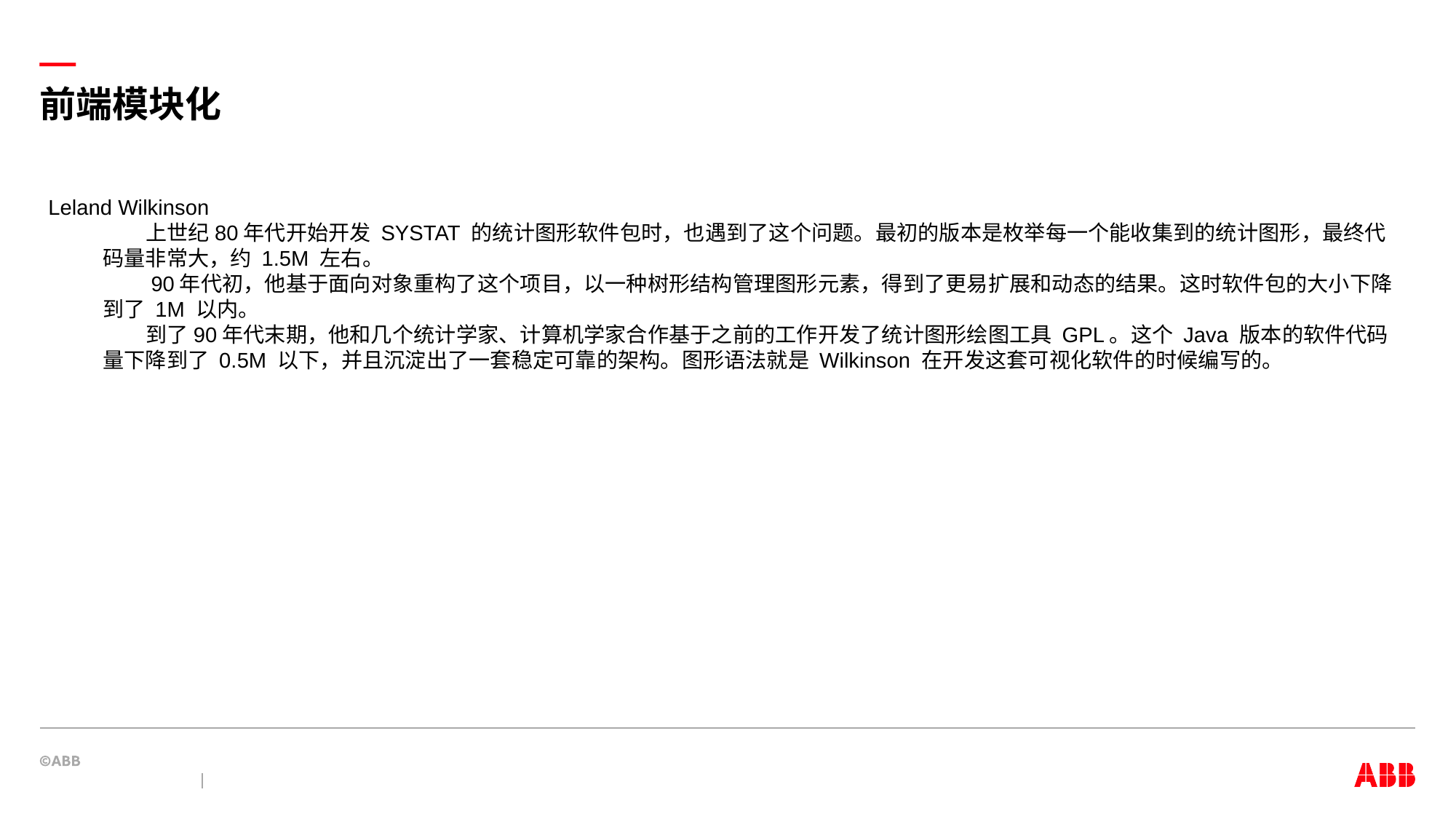

# 前端模块化
Leland Wilkinson
        上世纪80年代开始开发 SYSTAT 的统计图形软件包时，也遇到了这个问题。最初的版本是枚举每一个能收集到的统计图形，最终代码量非常大，约 1.5M 左右。
        90年代初，他基于面向对象重构了这个项目，以一种树形结构管理图形元素，得到了更易扩展和动态的结果。这时软件包的大小下降到了 1M 以内。
        到了90年代末期，他和几个统计学家、计算机学家合作基于之前的工作开发了统计图形绘图工具 GPL。这个 Java 版本的软件代码量下降到了 0.5M 以下，并且沉淀出了一套稳定可靠的架构。图形语法就是 Wilkinson 在开发这套可视化软件的时候编写的。